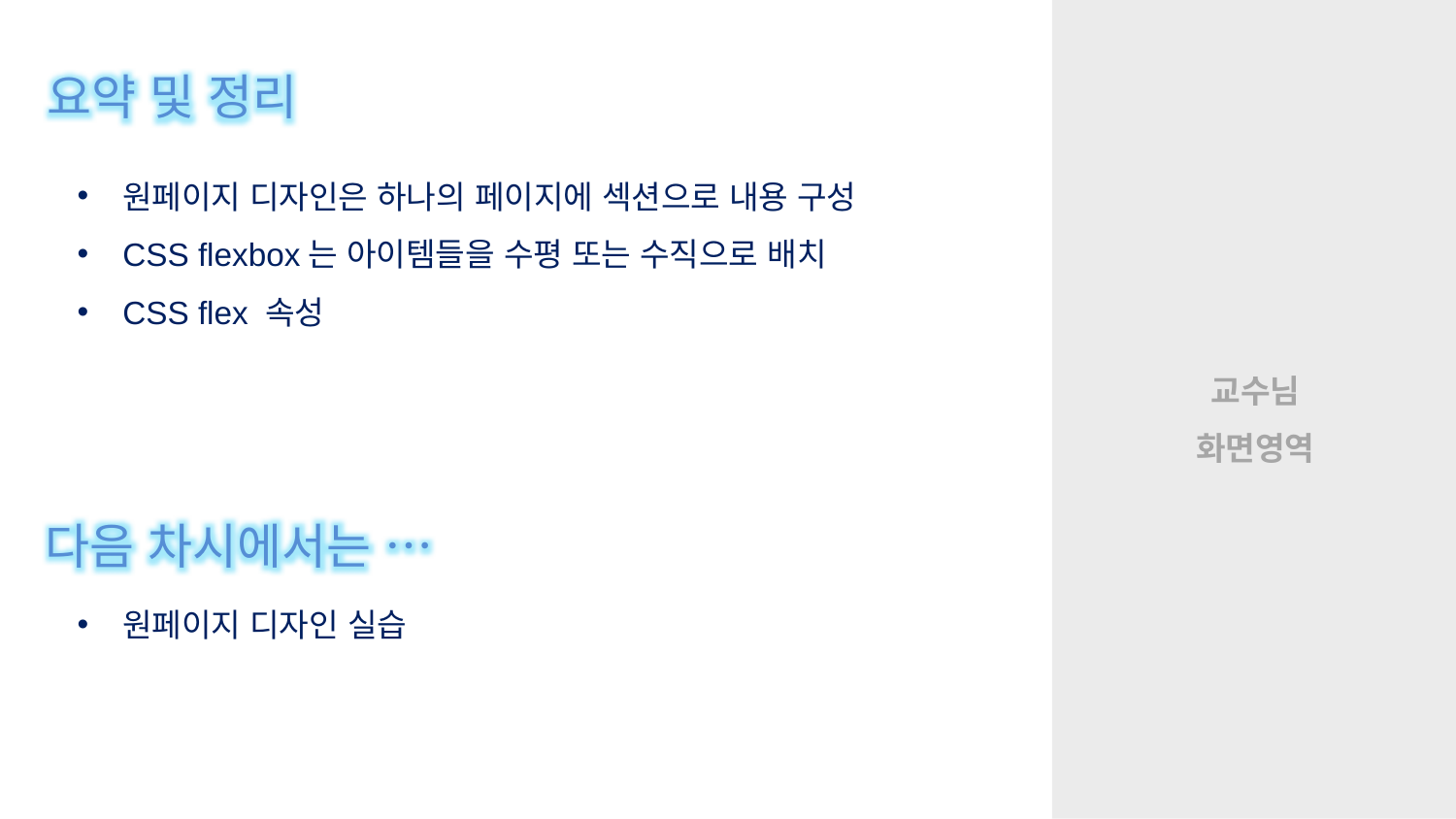

요약 및 정리
원페이지 디자인은 하나의 페이지에 섹션으로 내용 구성
CSS flexbox는 아이템들을 수평 또는 수직으로 배치
CSS flex 속성

다음 차시에서는 …
원페이지 디자인 실습